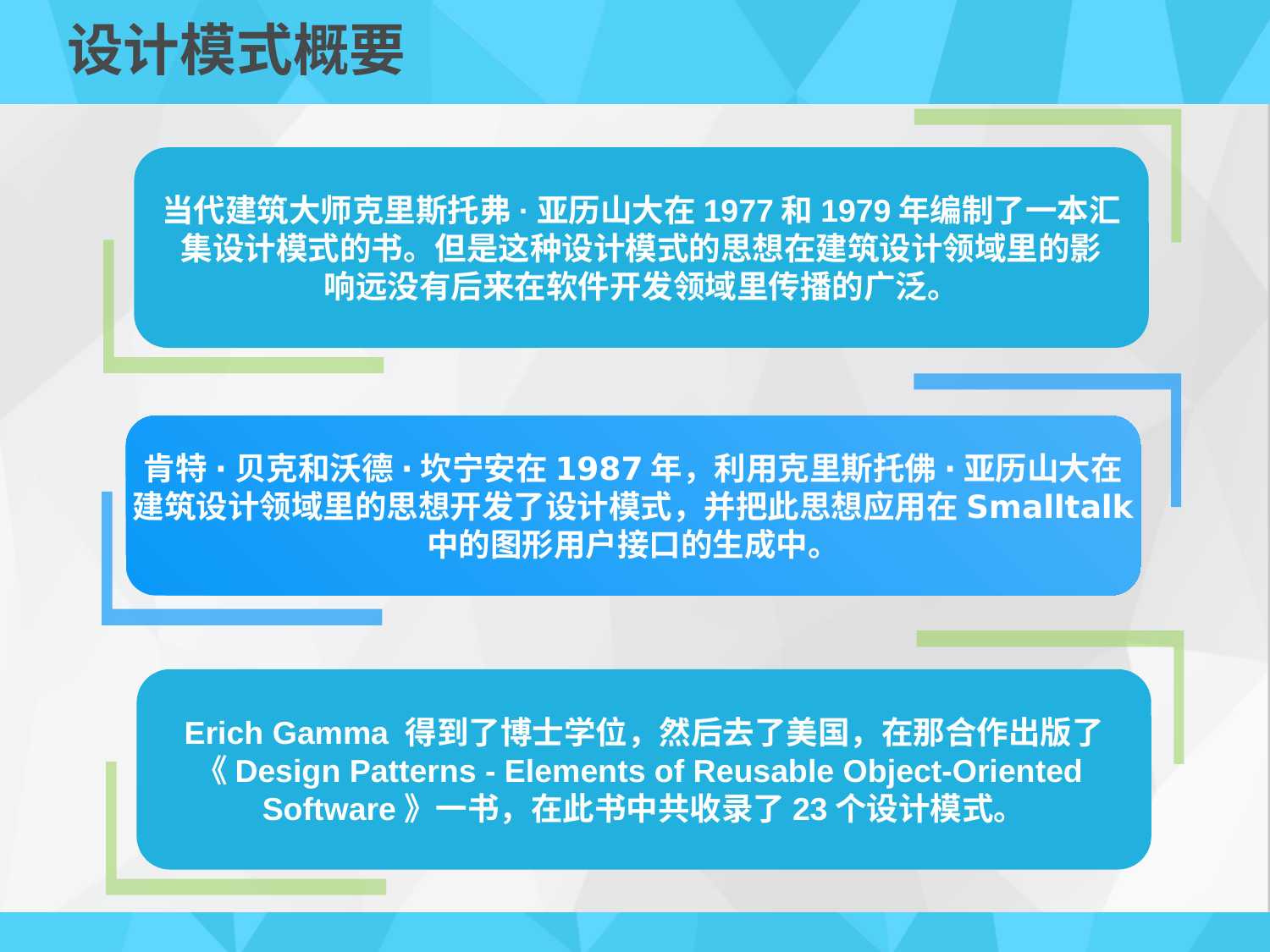

# 设计模式概要

当代建筑大师克里斯托弗·亚历山大在1977和1979年编制了一本汇
集设计模式的书。但是这种设计模式的思想在建筑设计领域里的影
响远没有后来在软件开发领域里传播的广泛。

肯特·贝克和沃德·坎宁安在1987年，利用克里斯托佛·亚历山大在
建筑设计领域里的思想开发了设计模式，并把此思想应用在Smalltalk
中的图形用户接口的生成中。

Erich Gamma 得到了博士学位，然后去了美国，在那合作出版了
《Design Patterns - Elements of Reusable Object-Oriented
Software》一书，在此书中共收录了23个设计模式。